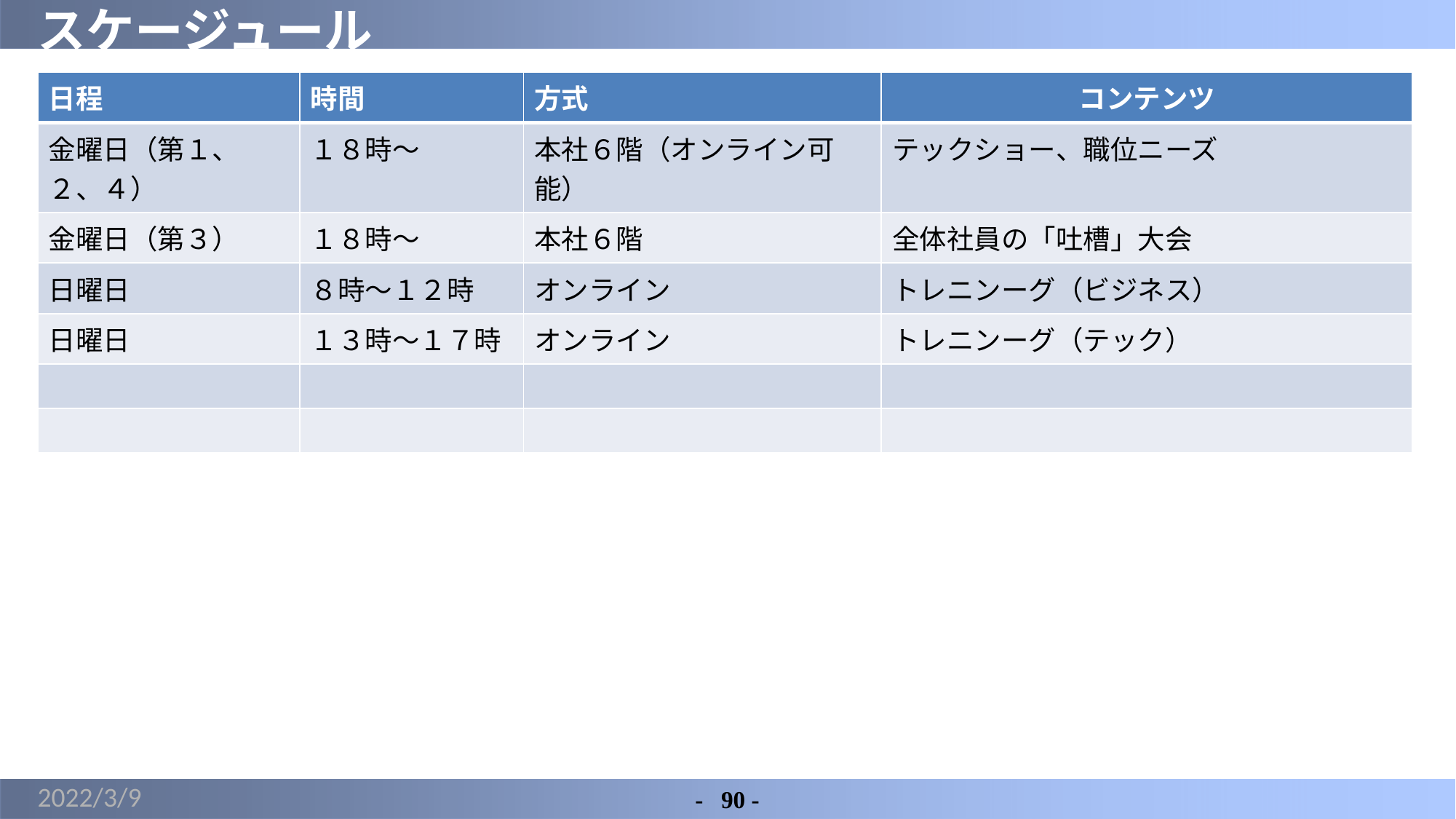

# スケージュール
| 日程 | 時間 | 方式 | コンテンツ |
| --- | --- | --- | --- |
| 金曜日（第１、２、４） | １８時～ | 本社６階（オンライン可能） | テックショー、職位ニーズ |
| 金曜日（第３） | １８時～ | 本社６階 | 全体社員の「吐槽」大会 |
| 日曜日 | ８時～１２時 | オンライン | トレニンーグ（ビジネス） |
| 日曜日 | １３時～１７時 | オンライン | トレニンーグ（テック） |
|  |  |  |  |
|  |  |  |  |
2022/3/9
-	90 -